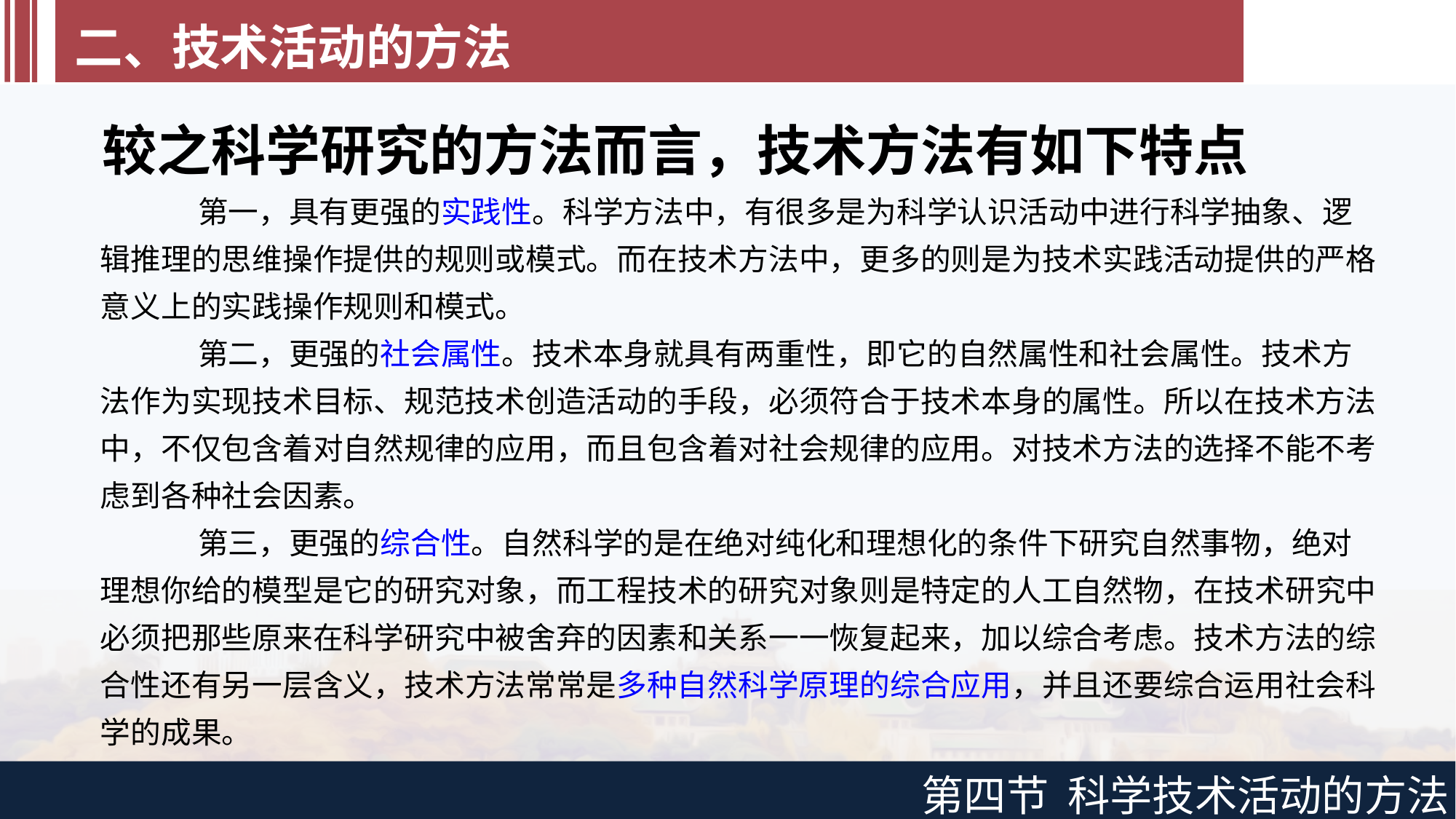

二、技术活动的方法
较之科学研究的方法而言，技术方法有如下特点
第一，具有更强的实践性。科学方法中，有很多是为科学认识活动中进行科学抽象、逻辑推理的思维操作提供的规则或模式。而在技术方法中，更多的则是为技术实践活动提供的严格意义上的实践操作规则和模式。
第二，更强的社会属性。技术本身就具有两重性，即它的自然属性和社会属性。技术方法作为实现技术目标、规范技术创造活动的手段，必须符合于技术本身的属性。所以在技术方法中，不仅包含着对自然规律的应用，而且包含着对社会规律的应用。对技术方法的选择不能不考虑到各种社会因素。
第三，更强的综合性。自然科学的是在绝对纯化和理想化的条件下研究自然事物，绝对理想你给的模型是它的研究对象，而工程技术的研究对象则是特定的人工自然物，在技术研究中必须把那些原来在科学研究中被舍弃的因素和关系一一恢复起来，加以综合考虑。技术方法的综合性还有另一层含义，技术方法常常是多种自然科学原理的综合应用，并且还要综合运用社会科学的成果。

第四节  科学技术活动的方法